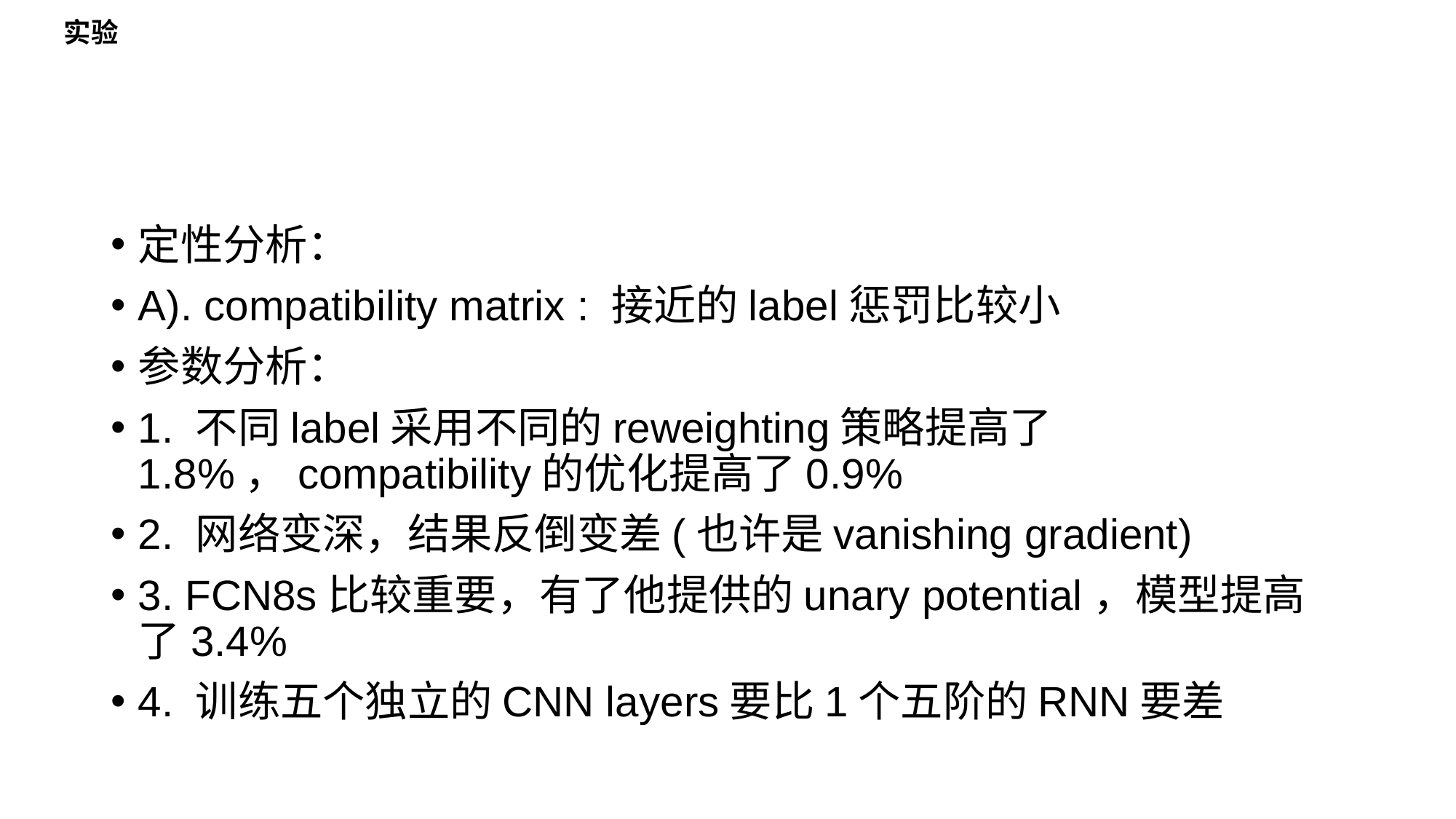

实验
定性分析：
A). compatibility matrix : 接近的label惩罚比较小
参数分析：
1. 不同label采用不同的reweighting策略提高了1.8%，compatibility的优化提高了0.9%
2. 网络变深，结果反倒变差(也许是vanishing gradient)
3. FCN8s比较重要，有了他提供的unary potential，模型提高了3.4%
4. 训练五个独立的CNN layers要比1个五阶的RNN要差